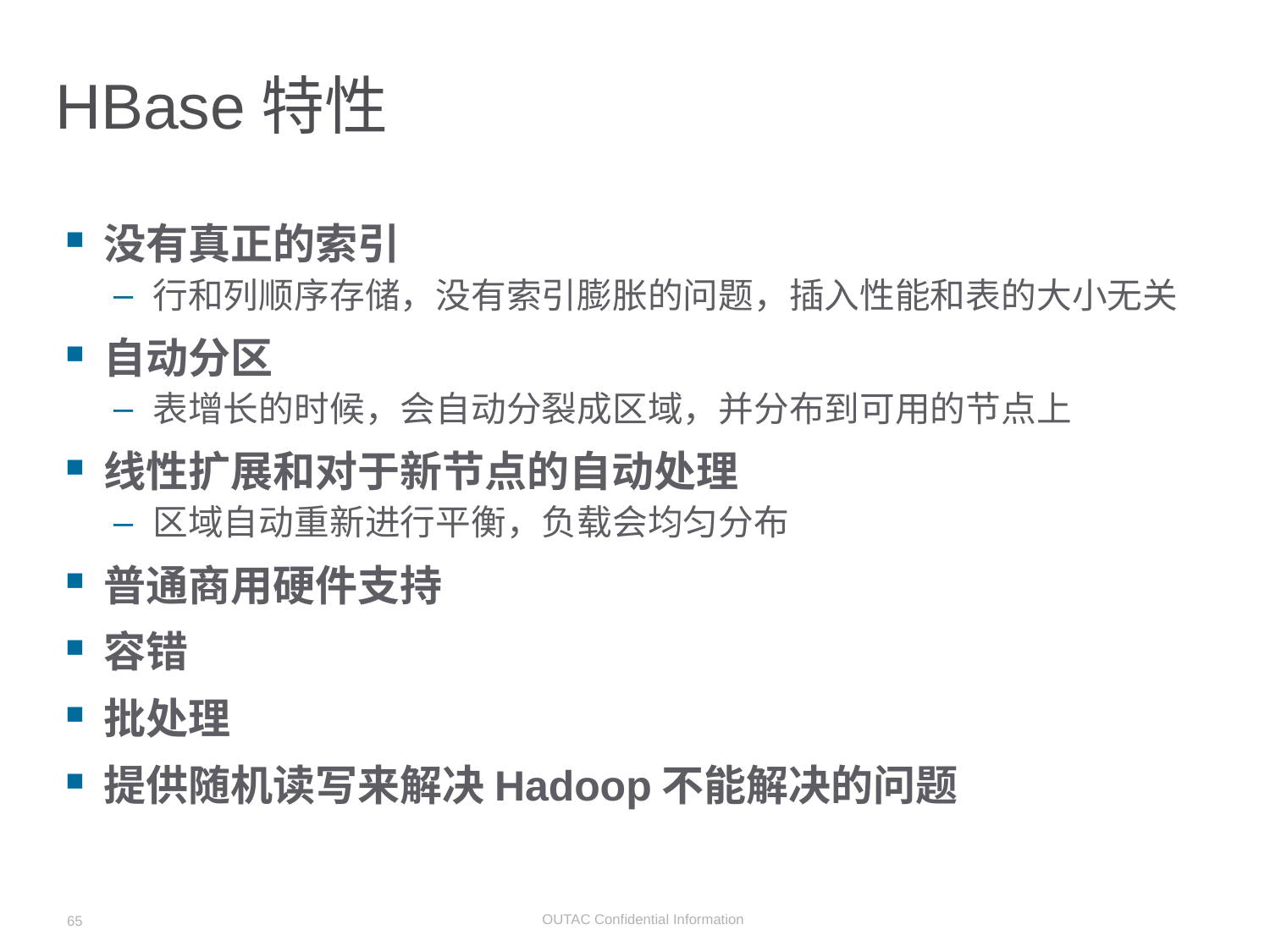

# HBase特性
没有真正的索引
行和列顺序存储，没有索引膨胀的问题，插入性能和表的大小无关
自动分区
表增长的时候，会自动分裂成区域，并分布到可用的节点上
线性扩展和对于新节点的自动处理
区域自动重新进行平衡，负载会均匀分布
普通商用硬件支持
容错
批处理
提供随机读写来解决Hadoop不能解决的问题
65